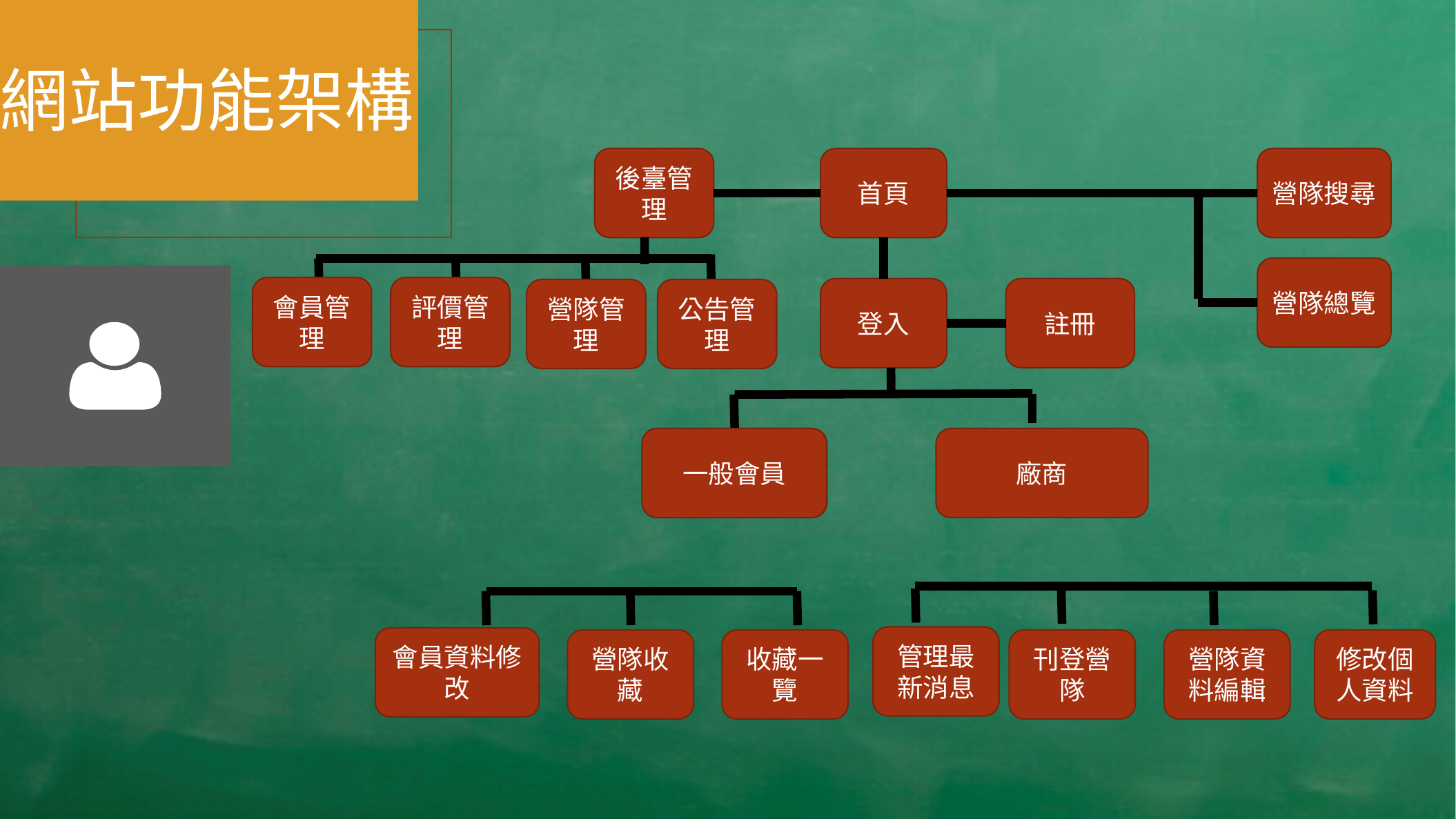

網站功能架構
後臺管理
首頁
營隊搜尋
營隊總覽
登入
註冊
一般會員
一般會員
廠商
會員資料修改
修改個人資料
刊登營隊
營隊資料編輯
營隊收藏
收藏一覽

會員管理
評價管理
營隊管理
公告管理
管理最新消息